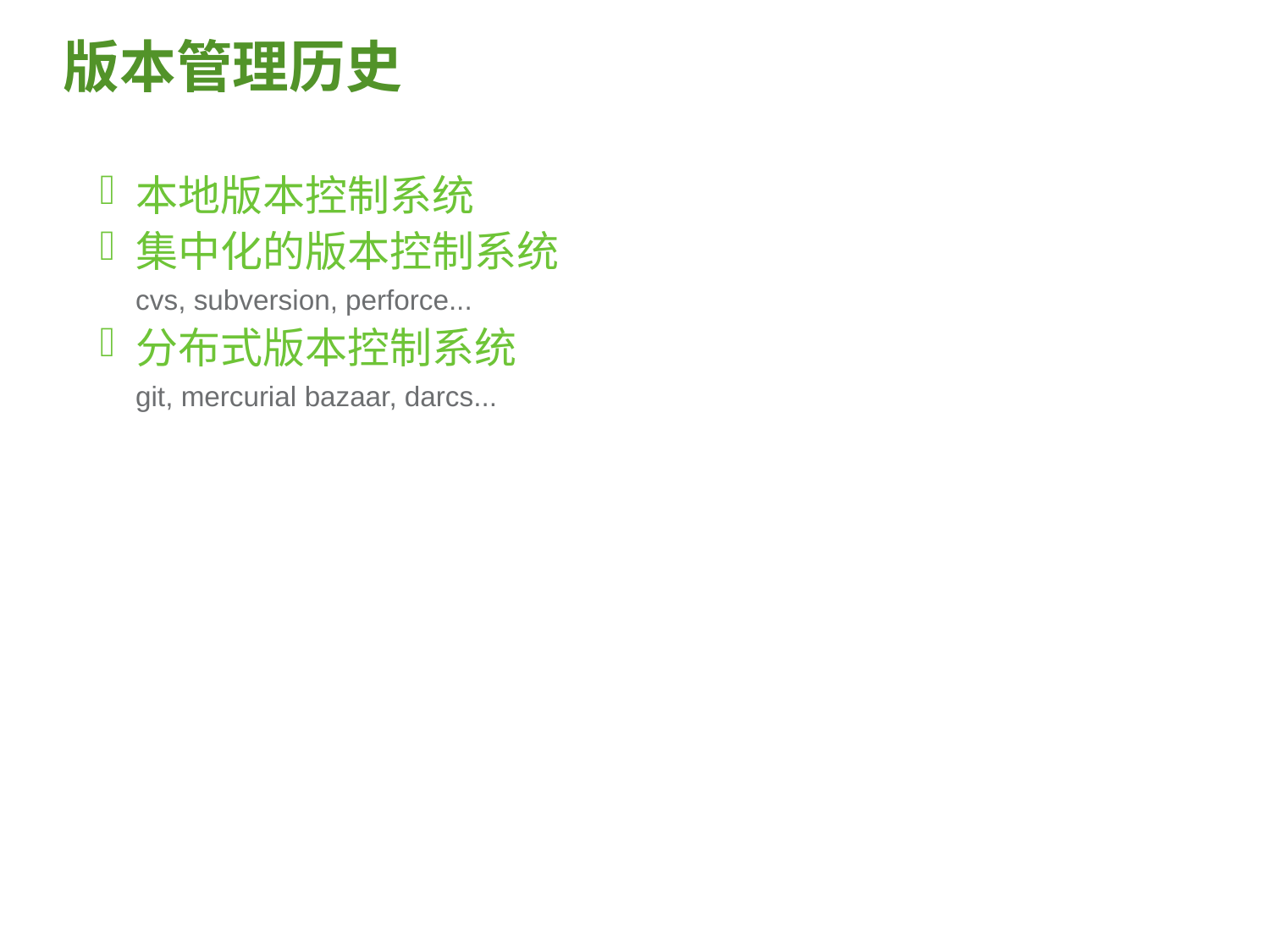

版本管理历史
本地版本控制系统
集中化的版本控制系统
cvs, subversion, perforce...
分布式版本控制系统
git, mercurial bazaar, darcs...